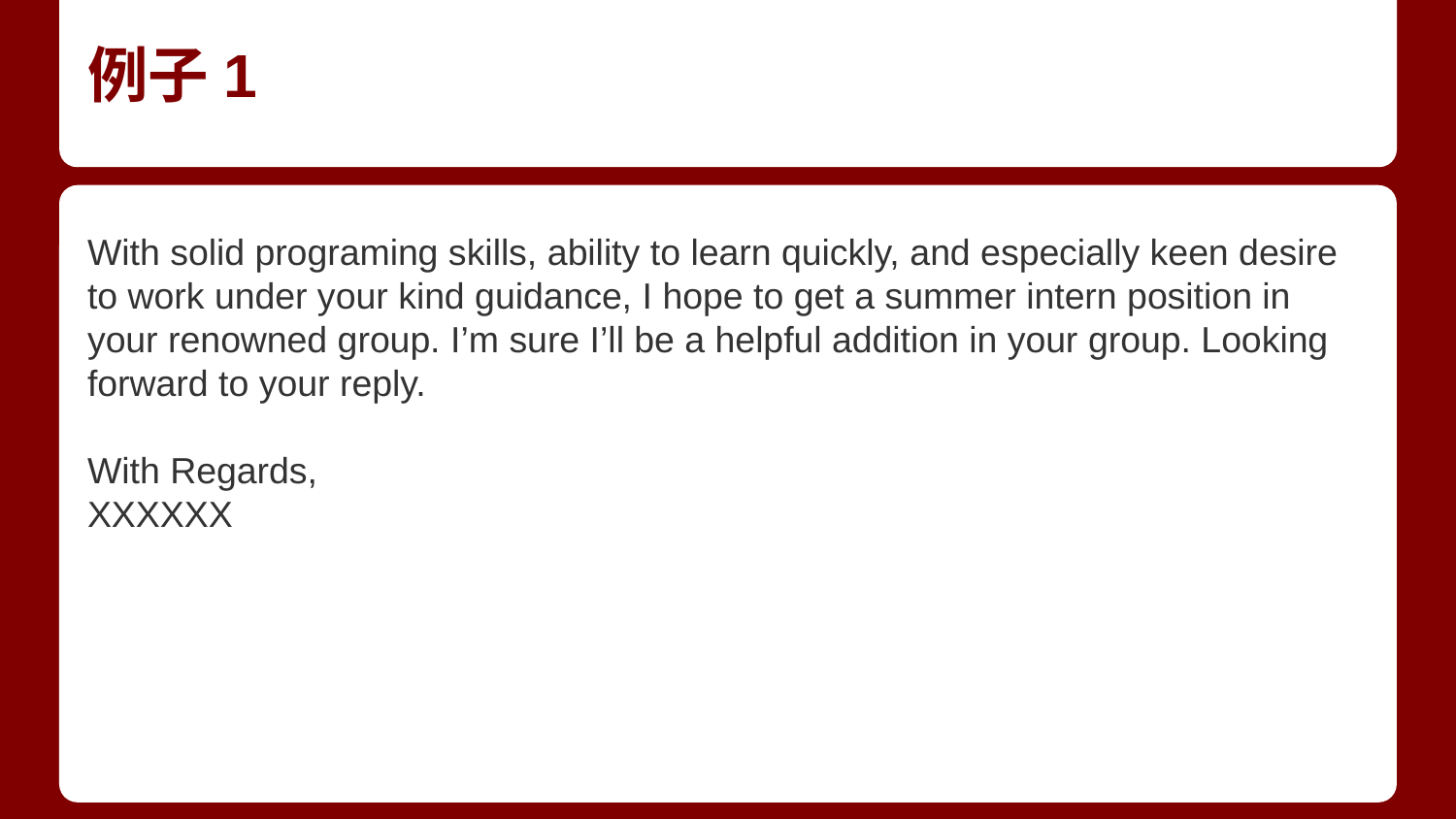

# 例子1
With solid programing skills, ability to learn quickly, and especially keen desire to work under your kind guidance, I hope to get a summer intern position in your renowned group. I’m sure I’ll be a helpful addition in your group. Looking forward to your reply.

With Regards,
XXXXXX